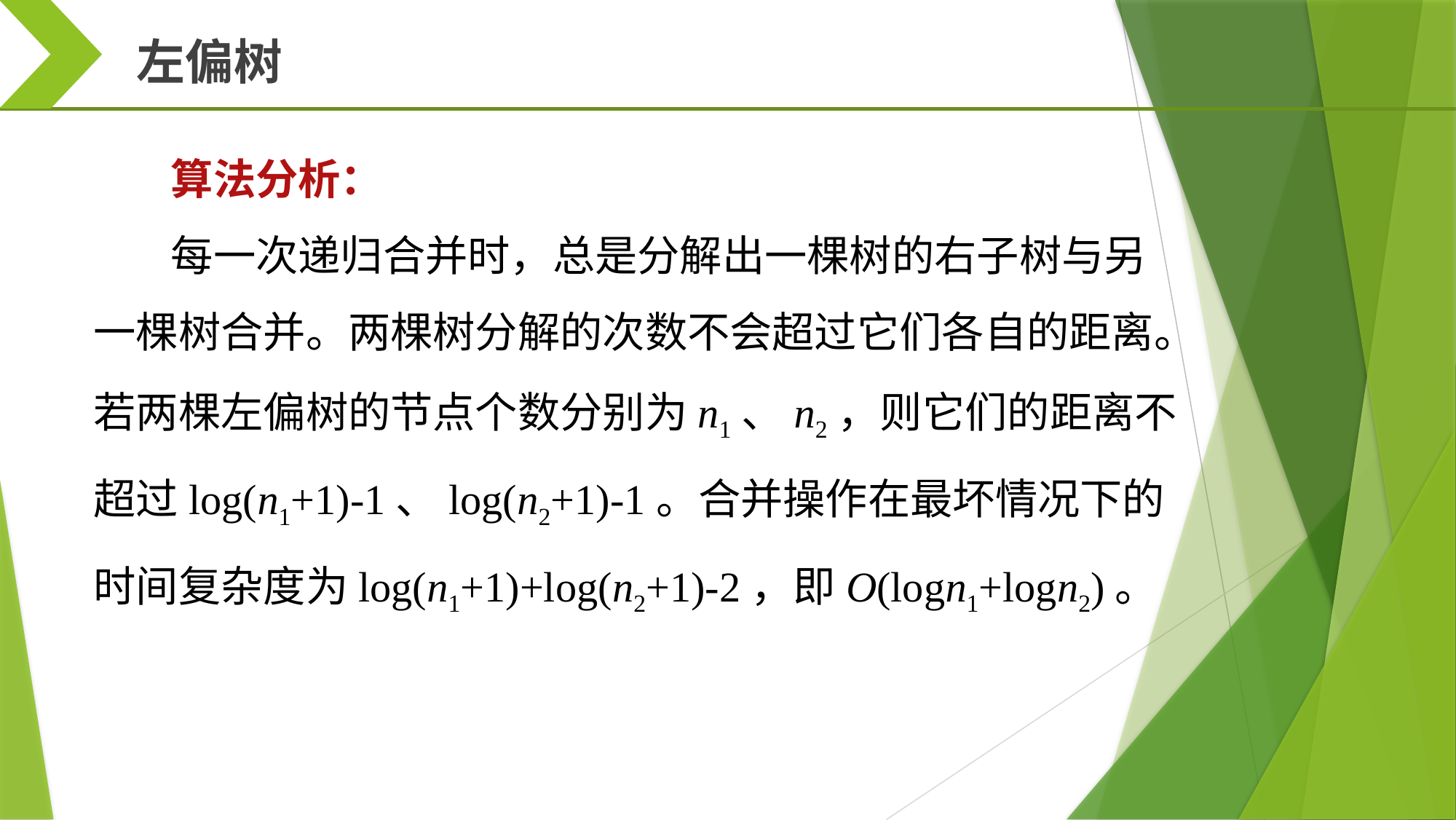

左偏树
算法分析：
每一次递归合并时，总是分解出一棵树的右子树与另一棵树合并。两棵树分解的次数不会超过它们各自的距离。若两棵左偏树的节点个数分别为n1、n2，则它们的距离不超过log(n1+1)-1、log(n2+1)-1。合并操作在最坏情况下的时间复杂度为log(n1+1)+log(n2+1)-2，即O(logn1+logn2)。